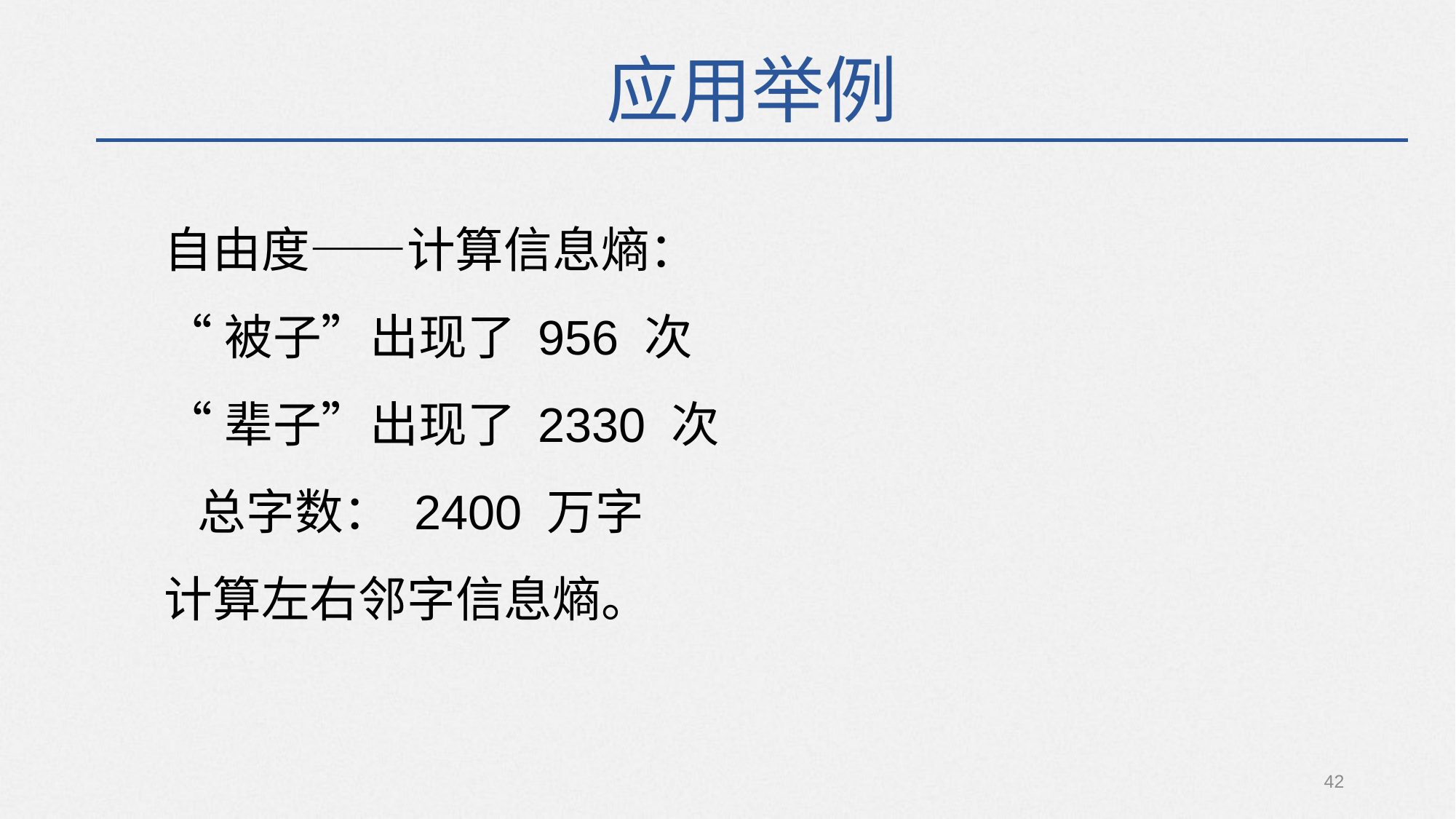

应用举例
自由度——计算信息熵：
“被子”出现了 956 次
“辈子”出现了 2330 次
  总字数： 2400 万字
计算左右邻字信息熵。

42